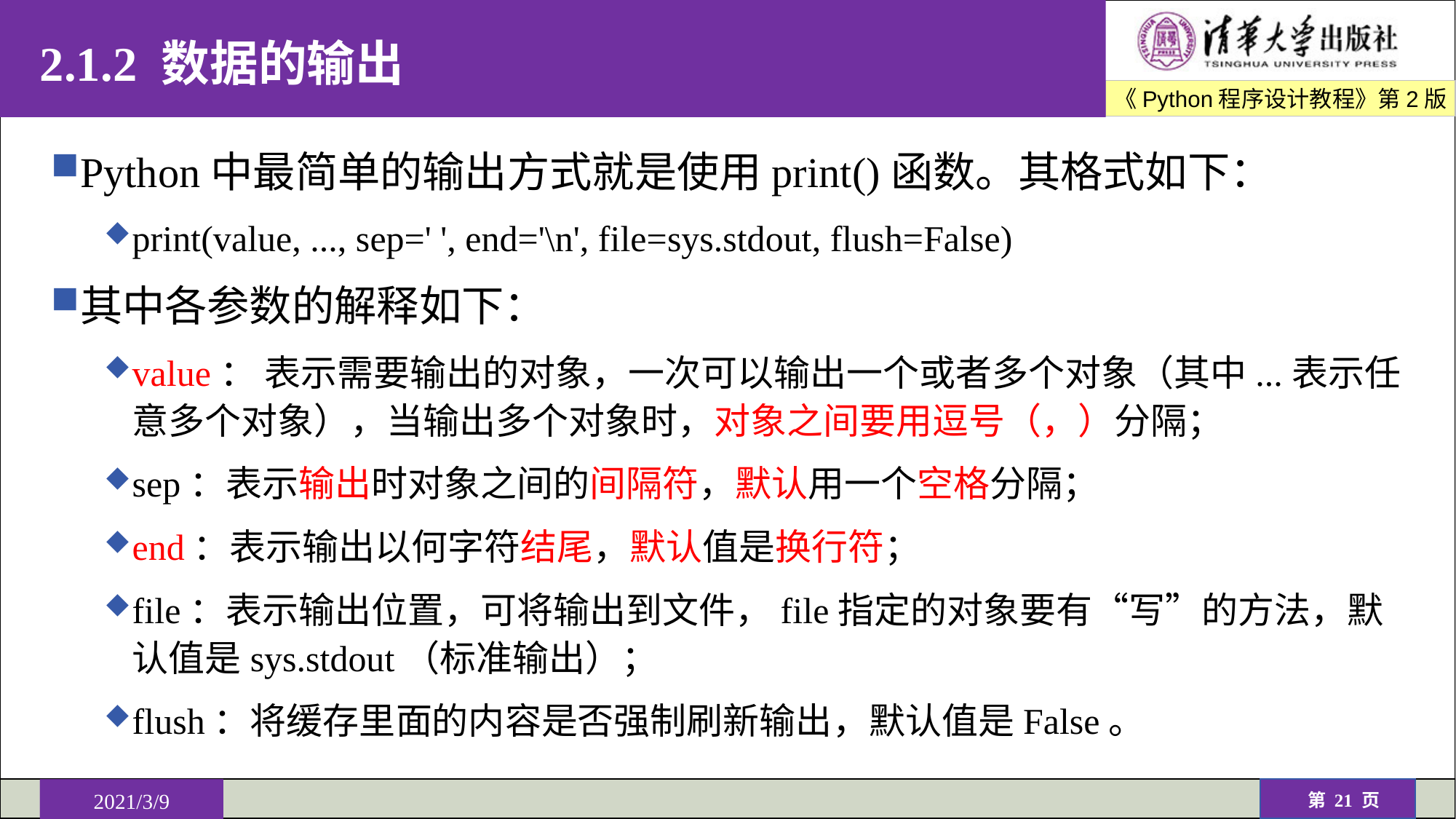

# 2.1.2 数据的输出
Python中最简单的输出方式就是使用print()函数。其格式如下：
print(value, ..., sep=' ', end='\n', file=sys.stdout, flush=False)
其中各参数的解释如下：
value： 表示需要输出的对象，一次可以输出一个或者多个对象（其中...表示任意多个对象），当输出多个对象时，对象之间要用逗号（，）分隔；
sep：表示输出时对象之间的间隔符，默认用一个空格分隔；
end：表示输出以何字符结尾，默认值是换行符；
file：表示输出位置，可将输出到文件，file指定的对象要有“写”的方法，默认值是sys.stdout（标准输出）；
flush：将缓存里面的内容是否强制刷新输出，默认值是False。